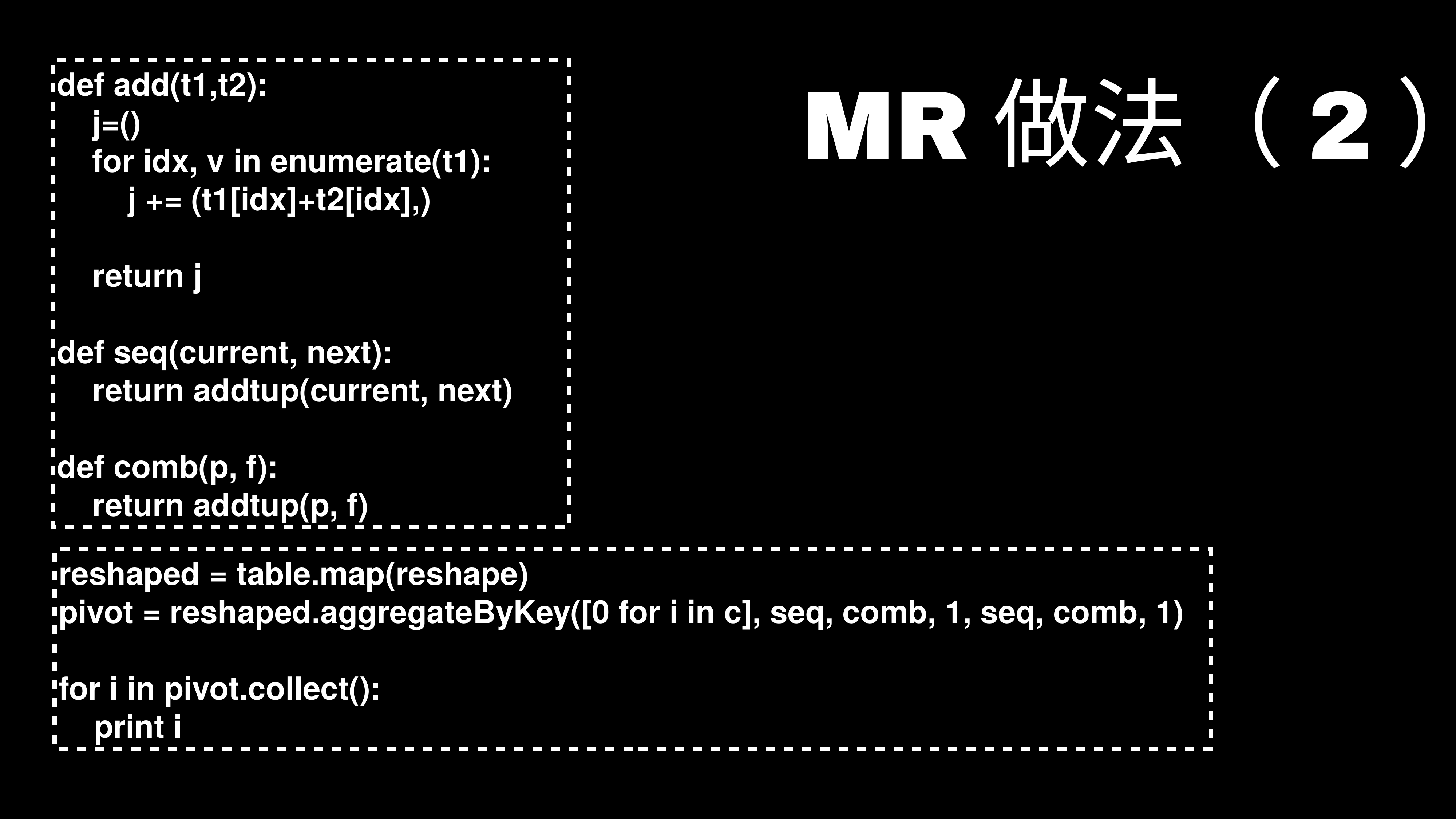

MR做法（2）
def add(t1,t2):
    j=()
    for idx, v in enumerate(t1):
        j += (t1[idx]+t2[idx],)

    return j

def seq(current, next):
    return addtup(current, next)

def comb(p, f):
    return addtup(p, f)
reshaped = table.map(reshape)
pivot = reshaped.aggregateByKey([0 for i in c], seq, comb, 1, seq, comb, 1)

for i in pivot.collect():
    print i